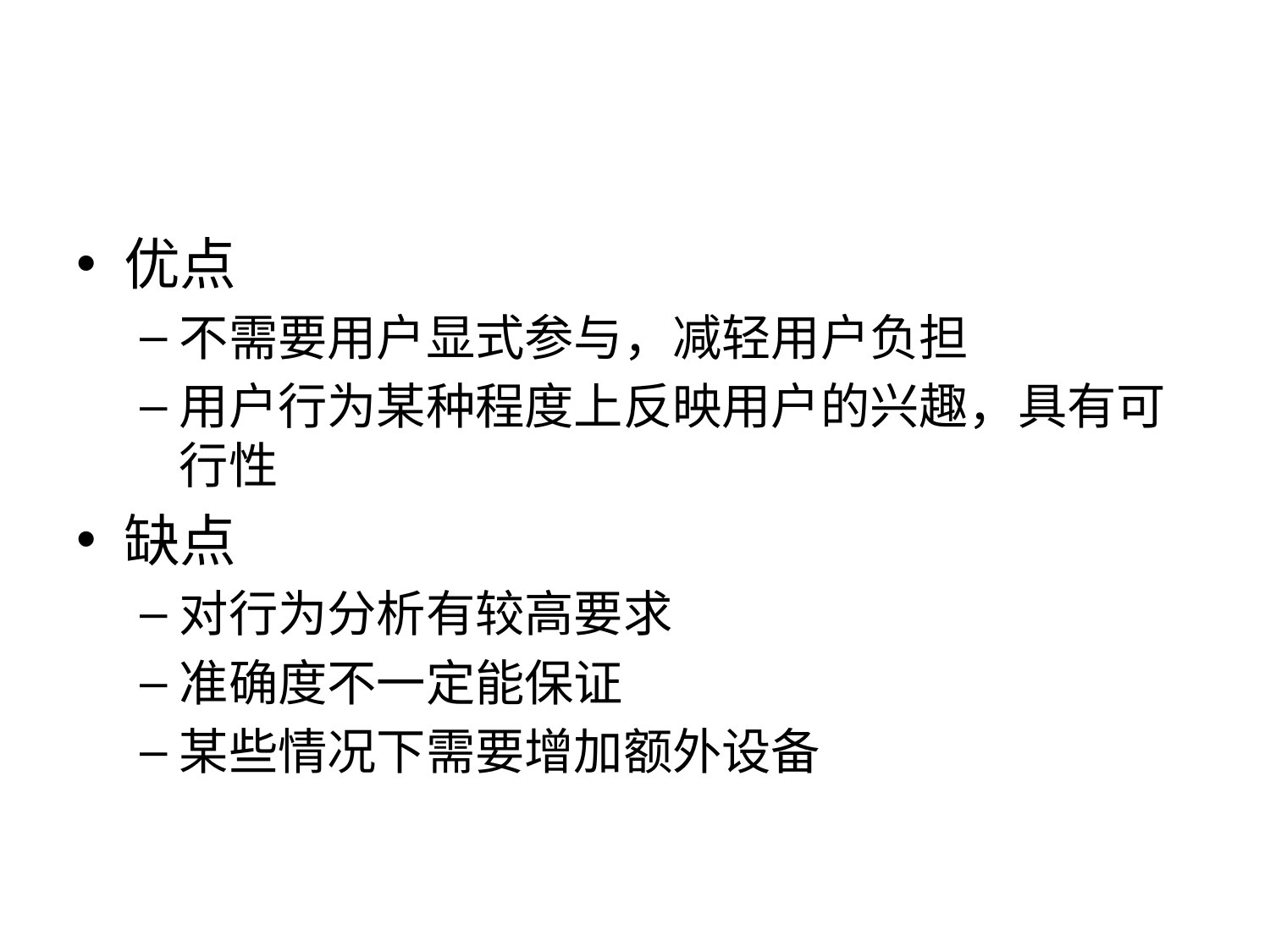

#
优点
不需要用户显式参与，减轻用户负担
用户行为某种程度上反映用户的兴趣，具有可行性
缺点
对行为分析有较高要求
准确度不一定能保证
某些情况下需要增加额外设备